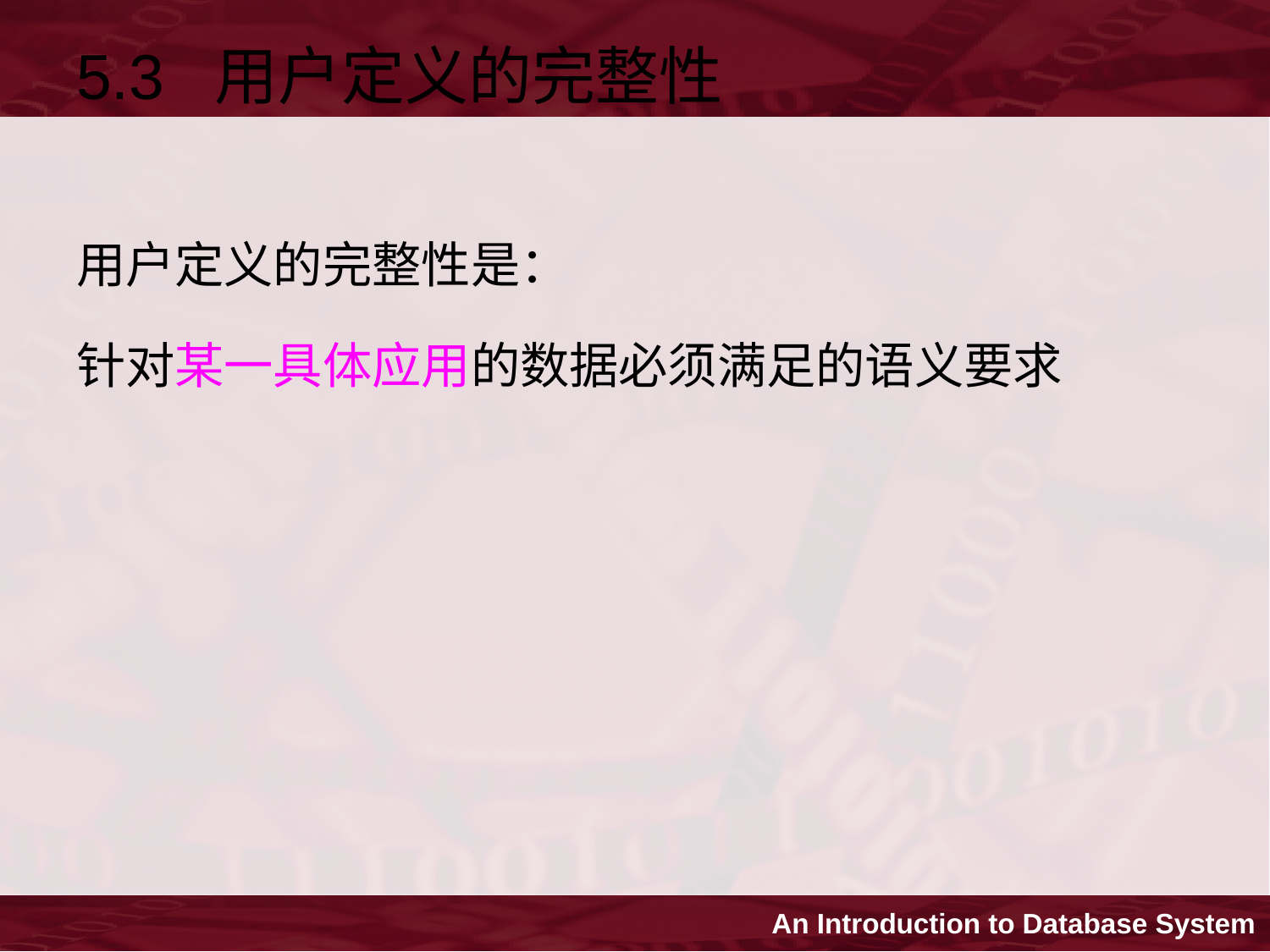

5.3  用户定义的完整性
用户定义的完整性是：
针对某一具体应用的数据必须满足的语义要求